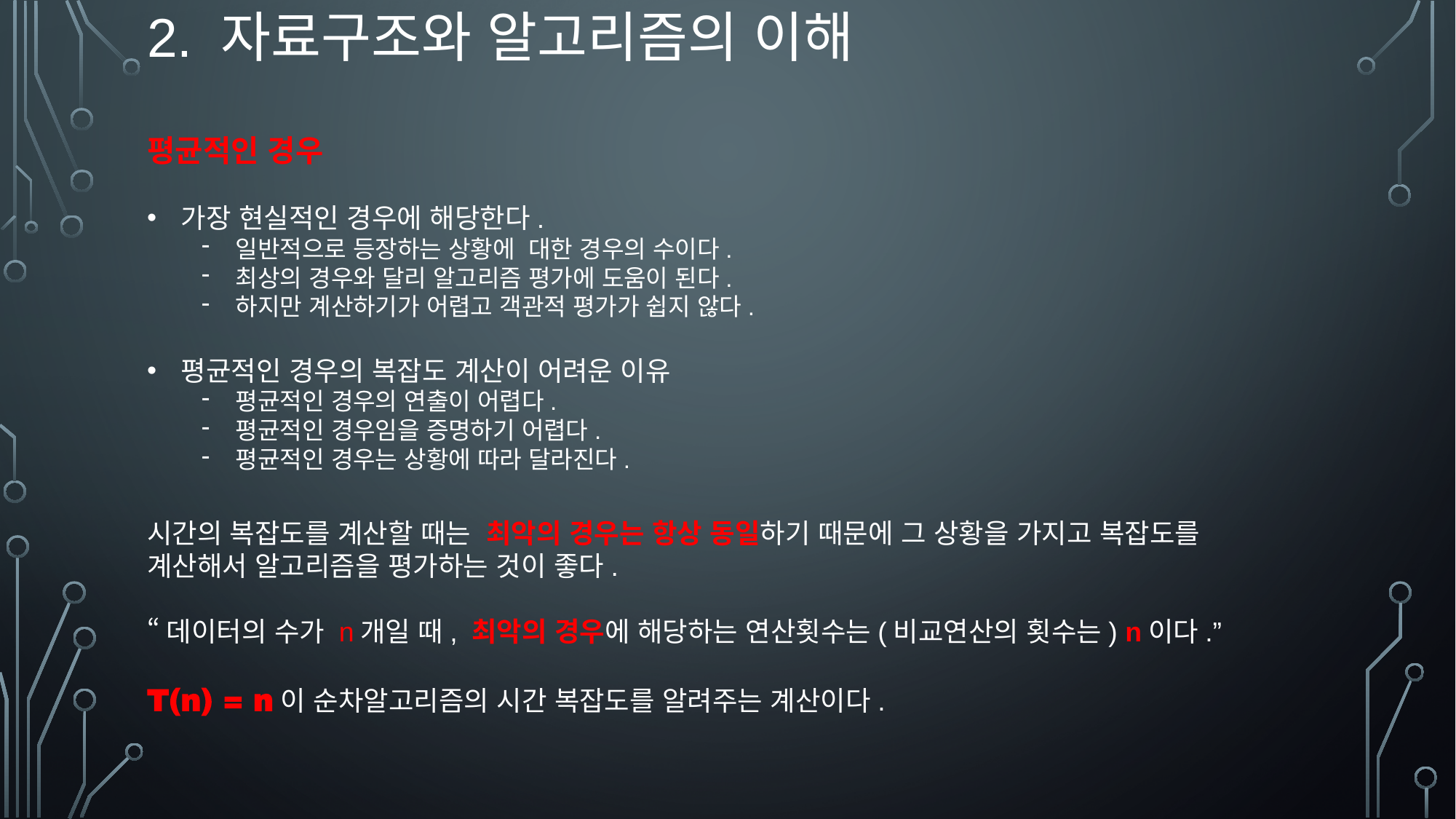

# 2. 자료구조와 알고리즘의 이해
평균적인 경우

가장 현실적인 경우에 해당한다.
일반적으로 등장하는 상황에  대한 경우의 수이다.
최상의 경우와 달리 알고리즘 평가에 도움이 된다.
하지만 계산하기가 어렵고 객관적 평가가 쉽지 않다.

평균적인 경우의 복잡도 계산이 어려운 이유
평균적인 경우의 연출이 어렵다.
평균적인 경우임을 증명하기 어렵다.
평균적인 경우는 상황에 따라 달라진다.
시간의 복잡도를 계산할 때는  최악의 경우는 항상 동일하기 때문에 그 상황을 가지고 복잡도를 계산해서 알고리즘을 평가하는 것이 좋다.

“데이터의 수가 n개일 때, 최악의 경우에 해당하는 연산횟수는(비교연산의 횟수는) n이다.”

T(n) = n이 순차알고리즘의 시간 복잡도를 알려주는 계산이다.